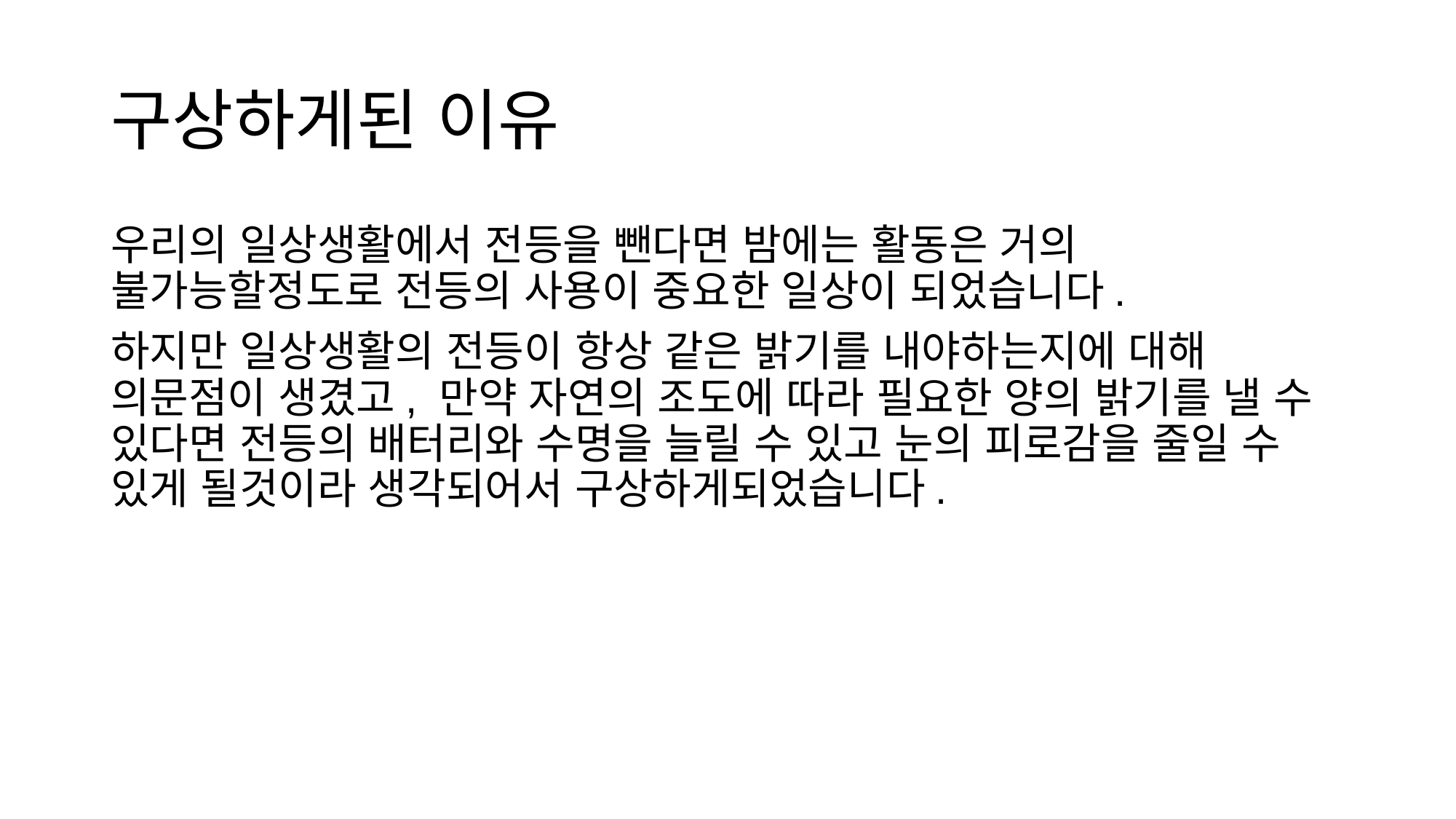

# 구상하게된 이유
우리의 일상생활에서 전등을 뺀다면 밤에는 활동은 거의 불가능할정도로 전등의 사용이 중요한 일상이 되었습니다.
하지만 일상생활의 전등이 항상 같은 밝기를 내야하는지에 대해 의문점이 생겼고, 만약 자연의 조도에 따라 필요한 양의 밝기를 낼 수 있다면 전등의 배터리와 수명을 늘릴 수 있고 눈의 피로감을 줄일 수 있게 될것이라 생각되어서 구상하게되었습니다.